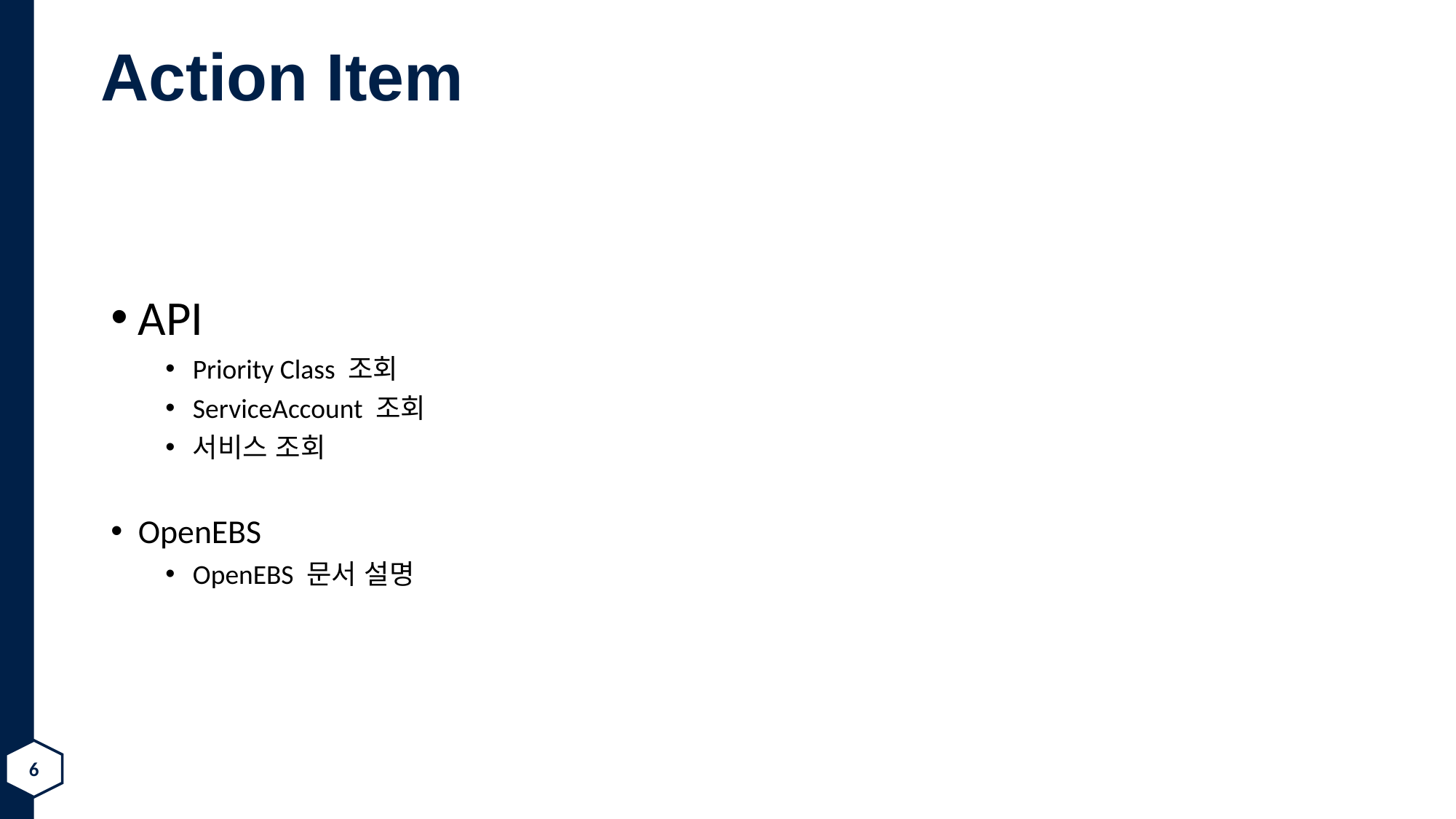

# Action Item

API
Priority Class 조회
ServiceAccount 조회
서비스 조회

OpenEBS
OpenEBS 문서 설명